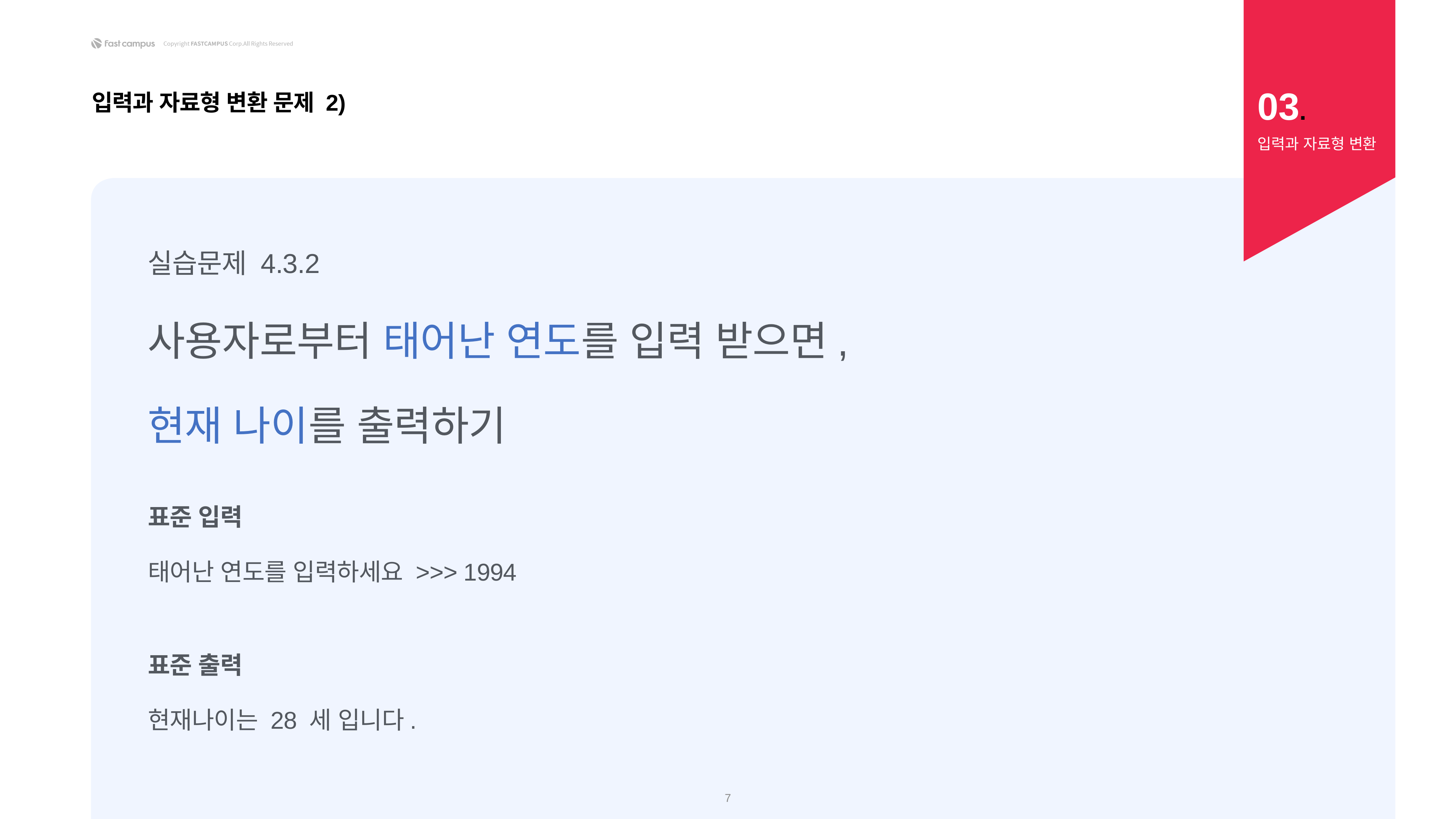

03.
입력과 자료형 변환 문제 2)
입력과 자료형 변환
실습문제 4.3.2
사용자로부터 태어난 연도를 입력 받으면,
현재 나이를 출력하기
표준 입력
태어난 연도를 입력하세요 >>> 1994
표준 출력
현재나이는 28 세 입니다.
7